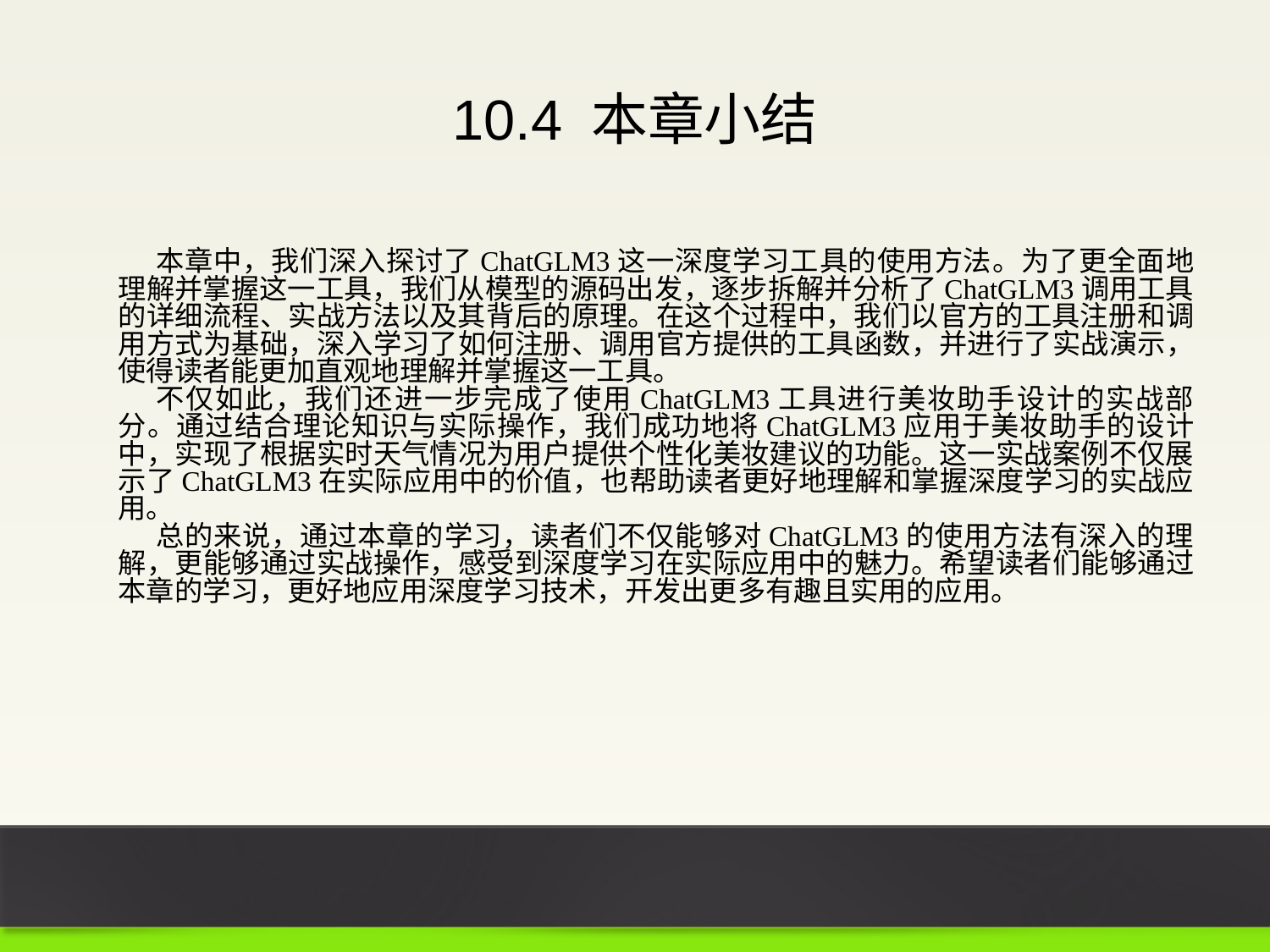

10.4 本章小结
本章中，我们深入探讨了ChatGLM3这一深度学习工具的使用方法。为了更全面地理解并掌握这一工具，我们从模型的源码出发，逐步拆解并分析了ChatGLM3调用工具的详细流程、实战方法以及其背后的原理。在这个过程中，我们以官方的工具注册和调用方式为基础，深入学习了如何注册、调用官方提供的工具函数，并进行了实战演示，使得读者能更加直观地理解并掌握这一工具。
不仅如此，我们还进一步完成了使用ChatGLM3工具进行美妆助手设计的实战部分。通过结合理论知识与实际操作，我们成功地将ChatGLM3应用于美妆助手的设计中，实现了根据实时天气情况为用户提供个性化美妆建议的功能。这一实战案例不仅展示了ChatGLM3在实际应用中的价值，也帮助读者更好地理解和掌握深度学习的实战应用。
总的来说，通过本章的学习，读者们不仅能够对ChatGLM3的使用方法有深入的理解，更能够通过实战操作，感受到深度学习在实际应用中的魅力。希望读者们能够通过本章的学习，更好地应用深度学习技术，开发出更多有趣且实用的应用。